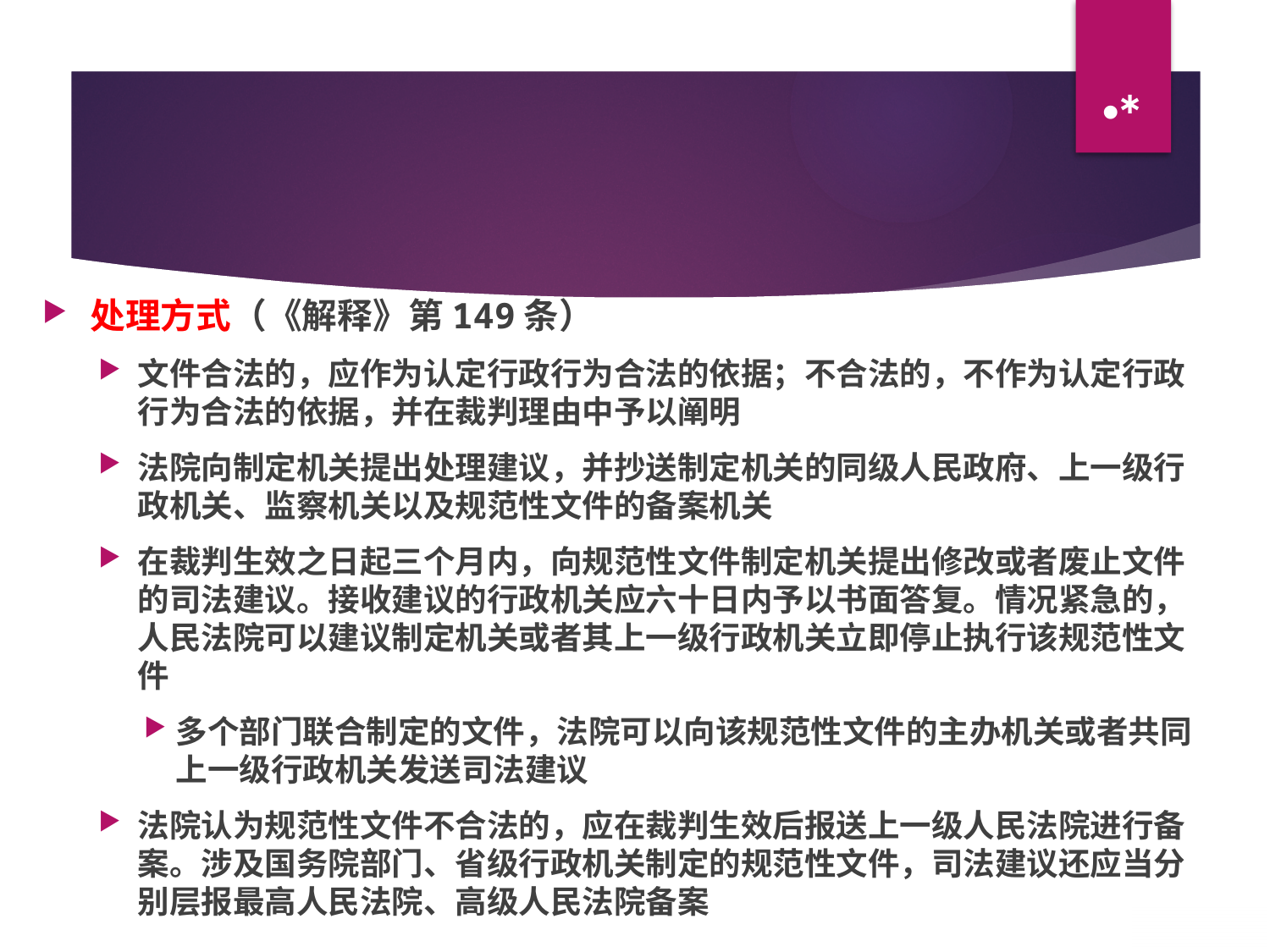

*
#
处理方式（《解释》第149条）
文件合法的，应作为认定行政行为合法的依据；不合法的，不作为认定行政行为合法的依据，并在裁判理由中予以阐明
法院向制定机关提出处理建议，并抄送制定机关的同级人民政府、上一级行政机关、监察机关以及规范性文件的备案机关
在裁判生效之日起三个月内，向规范性文件制定机关提出修改或者废止文件的司法建议。接收建议的行政机关应六十日内予以书面答复。情况紧急的，人民法院可以建议制定机关或者其上一级行政机关立即停止执行该规范性文件
多个部门联合制定的文件，法院可以向该规范性文件的主办机关或者共同上一级行政机关发送司法建议
法院认为规范性文件不合法的，应在裁判生效后报送上一级人民法院进行备案。涉及国务院部门、省级行政机关制定的规范性文件，司法建议还应当分别层报最高人民法院、高级人民法院备案